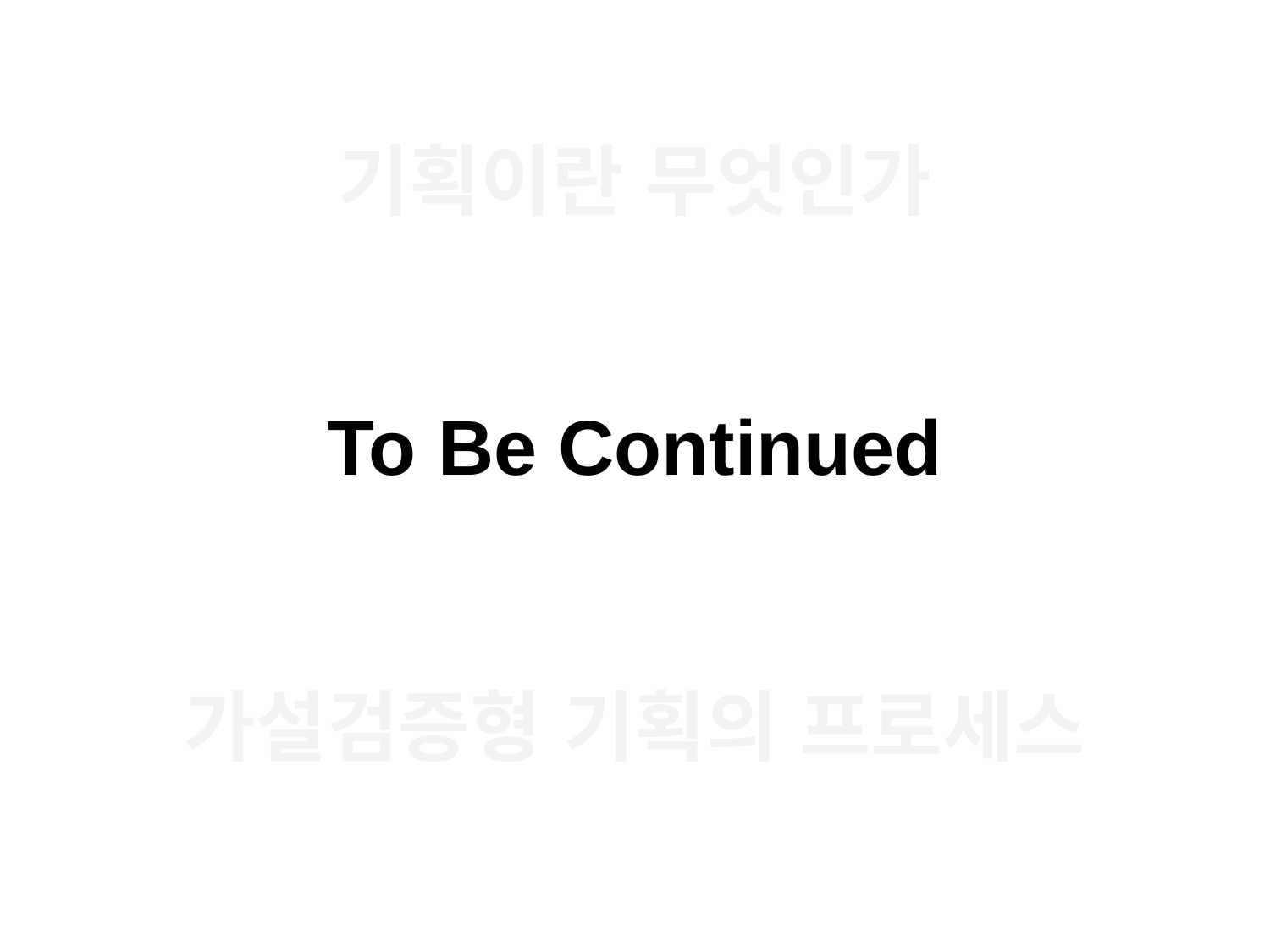

# 기획이란 무엇인가
To Be Continued
가설검증형 기획의 프로세스